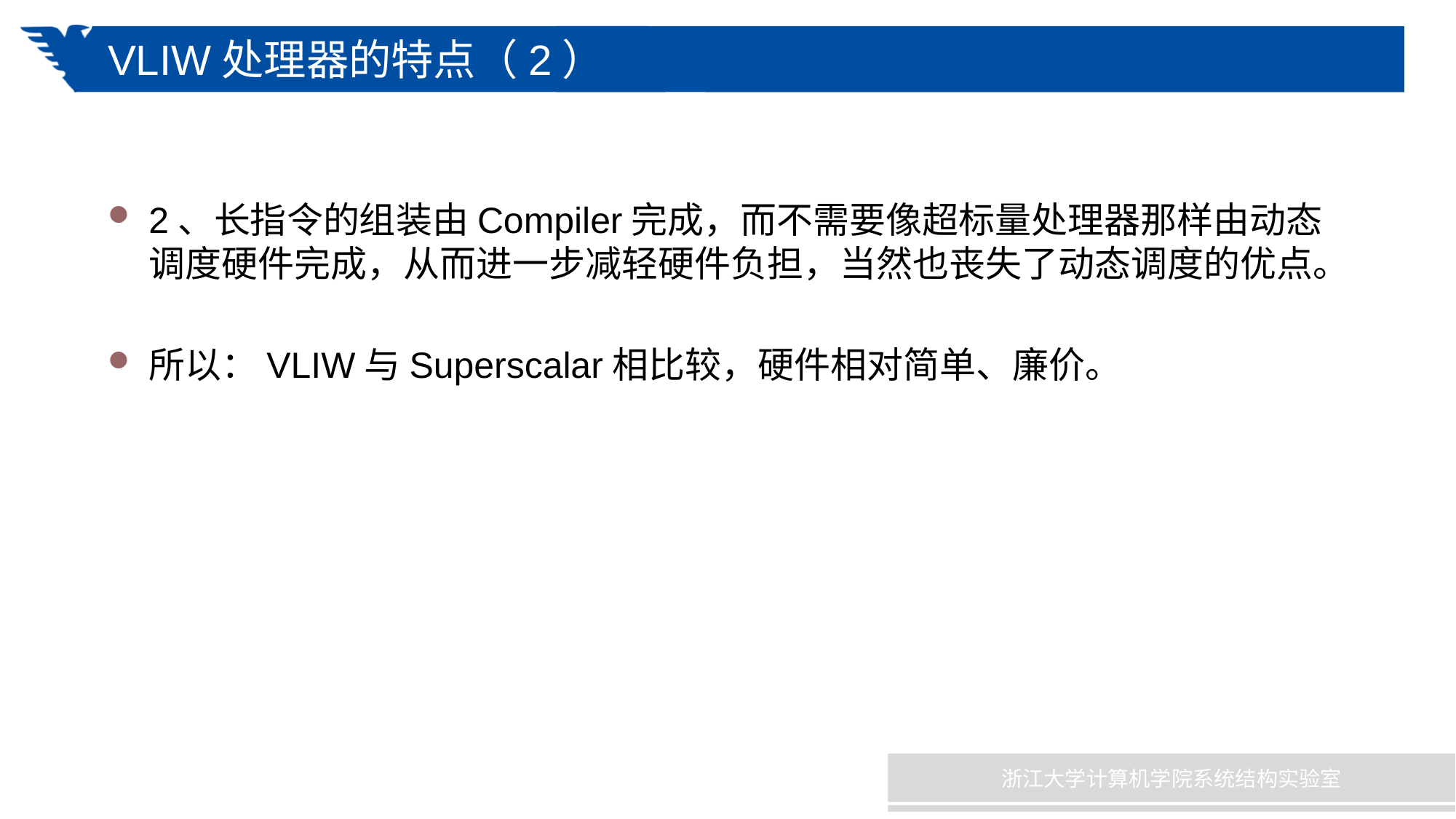

# VLIW处理器的特点（2）
2、长指令的组装由Compiler完成，而不需要像超标量处理器那样由动态调度硬件完成，从而进一步减轻硬件负担，当然也丧失了动态调度的优点。

所以：VLIW与Superscalar相比较，硬件相对简单、廉价。